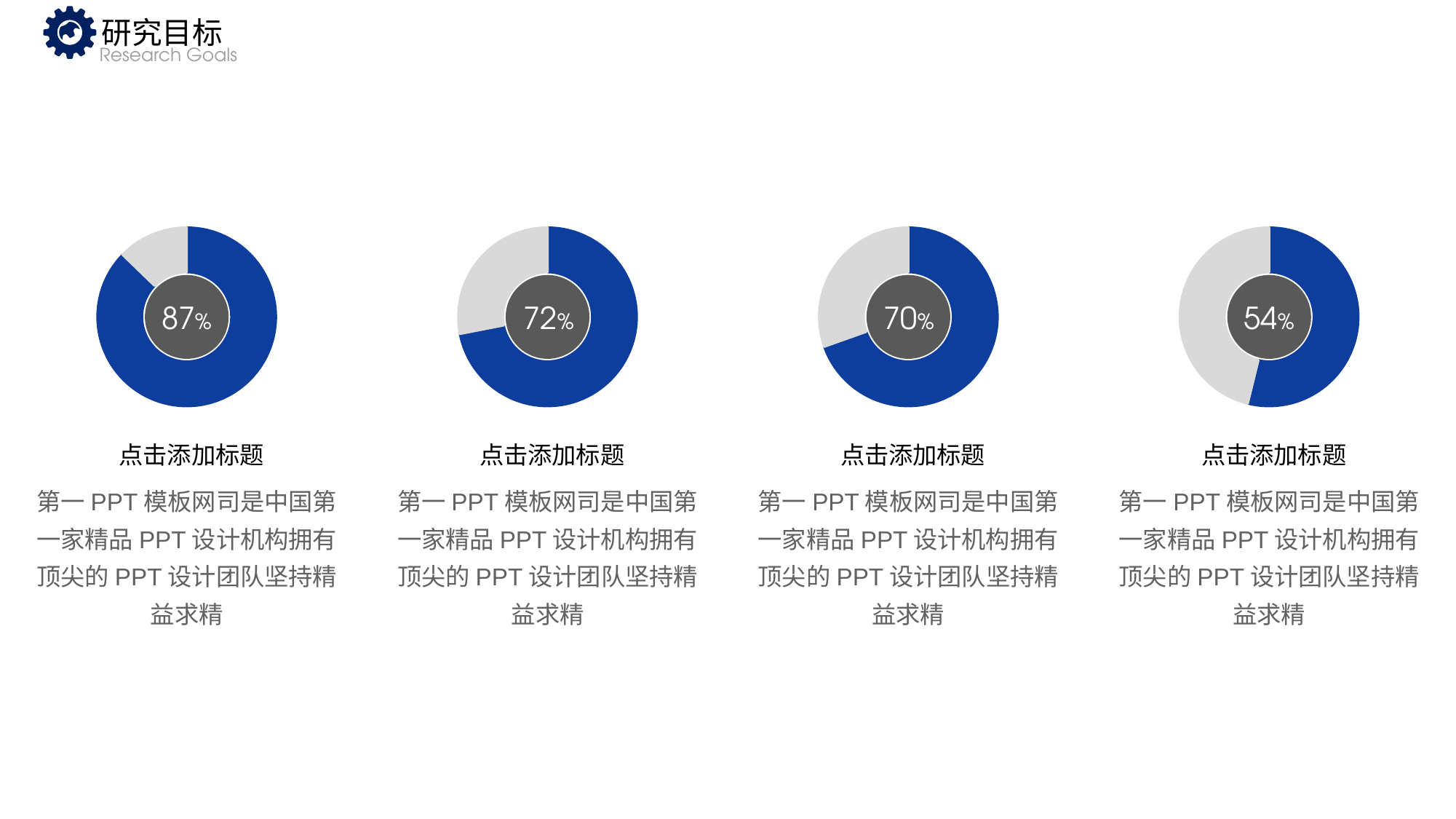

研究目标
Research Goals

### Chart

| Category | 销售额 |
|---|---|
| 第一季度 | 8.2 |
| 第四季度 | 1.2 |

### Chart

| Category | 销售额 |
|---|---|
| 第一季度 | 8.2 |
| 第二季度 | 3.2 |

### Chart

| Category | 销售额 |
|---|---|
| 第二季度 | 3.2 |
| 第三季度 | 1.4 |

### Chart

| Category | 销售额 |
|---|---|
| 第三季度 | 1.4 |
| 第四季度 | 1.2 |

87%
72%
70%
54%
点击添加标题
第一PPT模板网司是中国第一家精品PPT设计机构拥有顶尖的PPT设计团队坚持精益求精
点击添加标题
第一PPT模板网司是中国第一家精品PPT设计机构拥有顶尖的PPT设计团队坚持精益求精
点击添加标题
第一PPT模板网司是中国第一家精品PPT设计机构拥有顶尖的PPT设计团队坚持精益求精
点击添加标题
第一PPT模板网司是中国第一家精品PPT设计机构拥有顶尖的PPT设计团队坚持精益求精